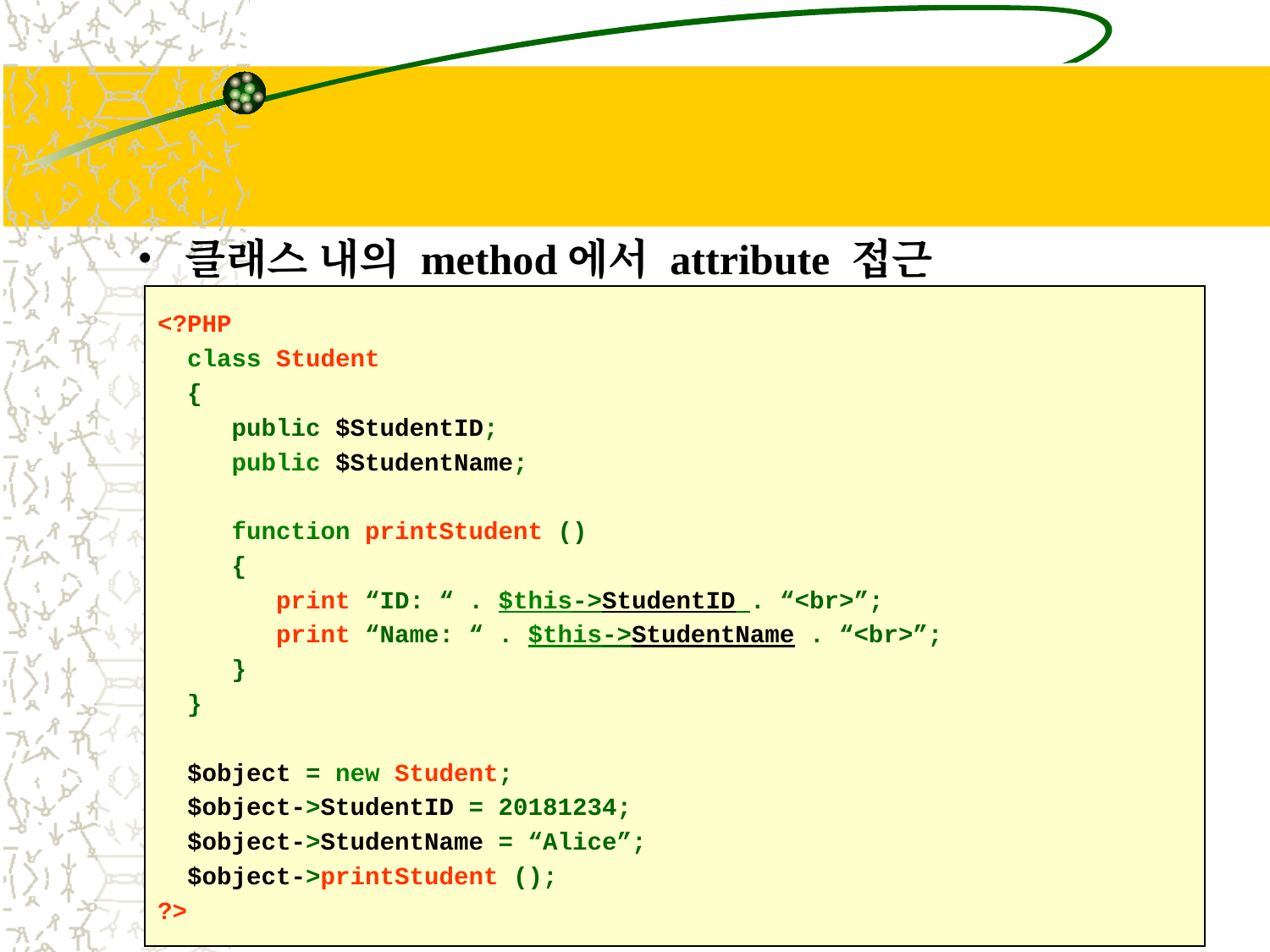

#
클래스 내의 method에서 attribute 접근
<?PHP
  class Student
  {
     public $StudentID;
     public $StudentName;

     function printStudent ()
     {
        print “ID: “ . $this->StudentID . “<br>”;
        print “Name: “ . $this->StudentName . “<br>”;
     }
  }

  $object = new Student;
  $object->StudentID = 20181234;
  $object->StudentName = “Alice”;
  $object->printStudent ();
?>